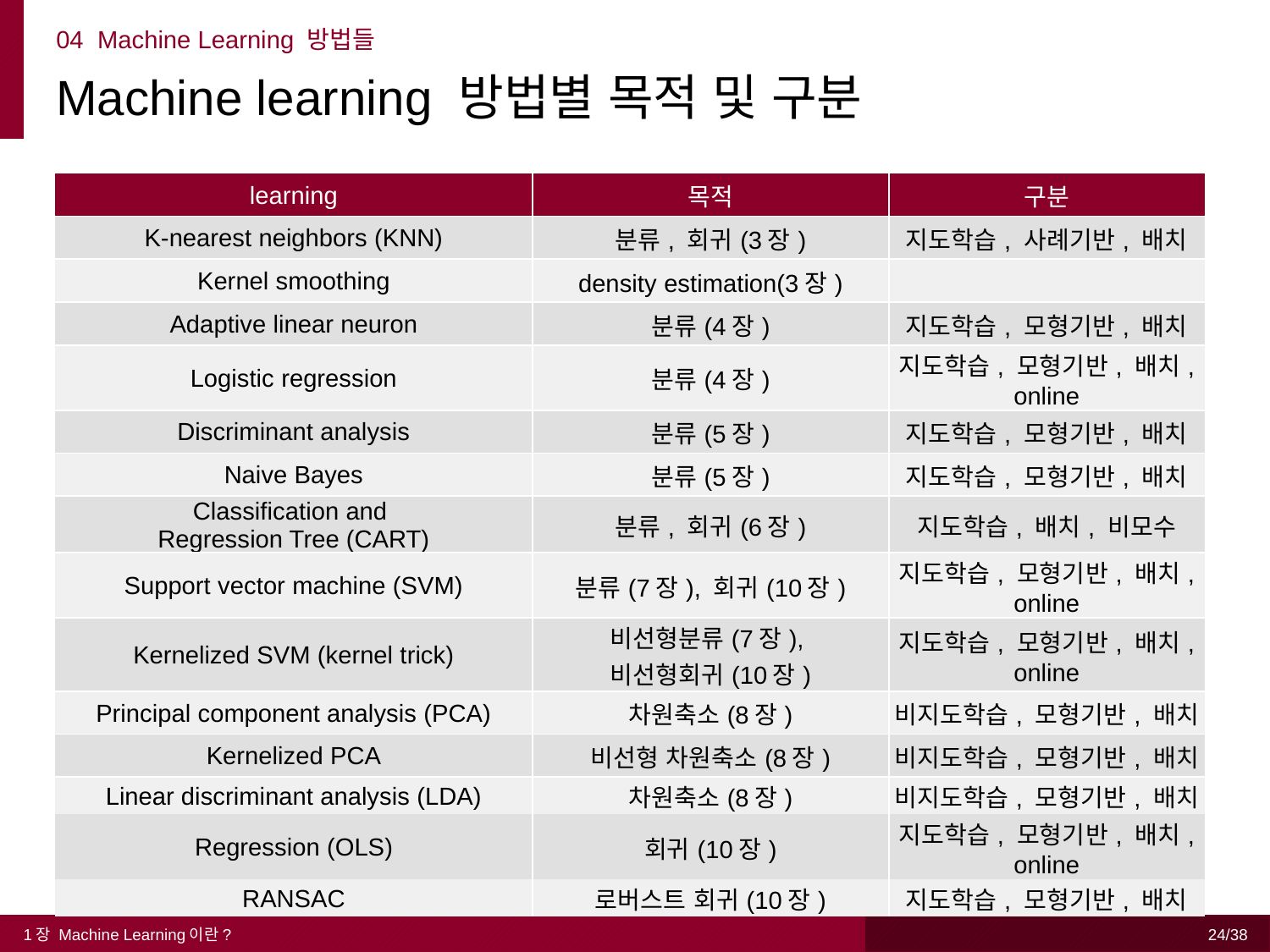

04  Machine Learning 방법들
Machine learning 방법별 목적 및 구분
| learning | 목적 | 구분 |
| --- | --- | --- |
| K-nearest neighbors (KNN) | 분류, 회귀(3장) | 지도학습, 사례기반, 배치 |
| Kernel smoothing | density estimation(3장) |  |
| Adaptive linear neuron | 분류(4장) | 지도학습, 모형기반, 배치 |
| Logistic regression | 분류(4장) | 지도학습, 모형기반, 배치, online |
| Discriminant analysis | 분류(5장) | 지도학습, 모형기반, 배치 |
| Naive Bayes | 분류(5장) | 지도학습, 모형기반, 배치 |
| Classification and Regression Tree (CART) | 분류, 회귀(6장) | 지도학습, 배치, 비모수 |
| Support vector machine (SVM) | 분류(7장), 회귀(10장) | 지도학습, 모형기반, 배치, online |
| Kernelized SVM (kernel trick) | 비선형분류(7장), 비선형회귀(10장) | 지도학습, 모형기반, 배치, online |
| Principal component analysis (PCA) | 차원축소(8장) | 비지도학습, 모형기반, 배치 |
| Kernelized PCA | 비선형 차원축소(8장) | 비지도학습, 모형기반, 배치 |
| Linear discriminant analysis (LDA) | 차원축소(8장) | 비지도학습, 모형기반, 배치 |
| Regression (OLS) | 회귀(10장) | 지도학습, 모형기반, 배치, online |
| RANSAC | 로버스트 회귀(10장) | 지도학습, 모형기반, 배치 |
1장 Machine Learning이란?
24/38